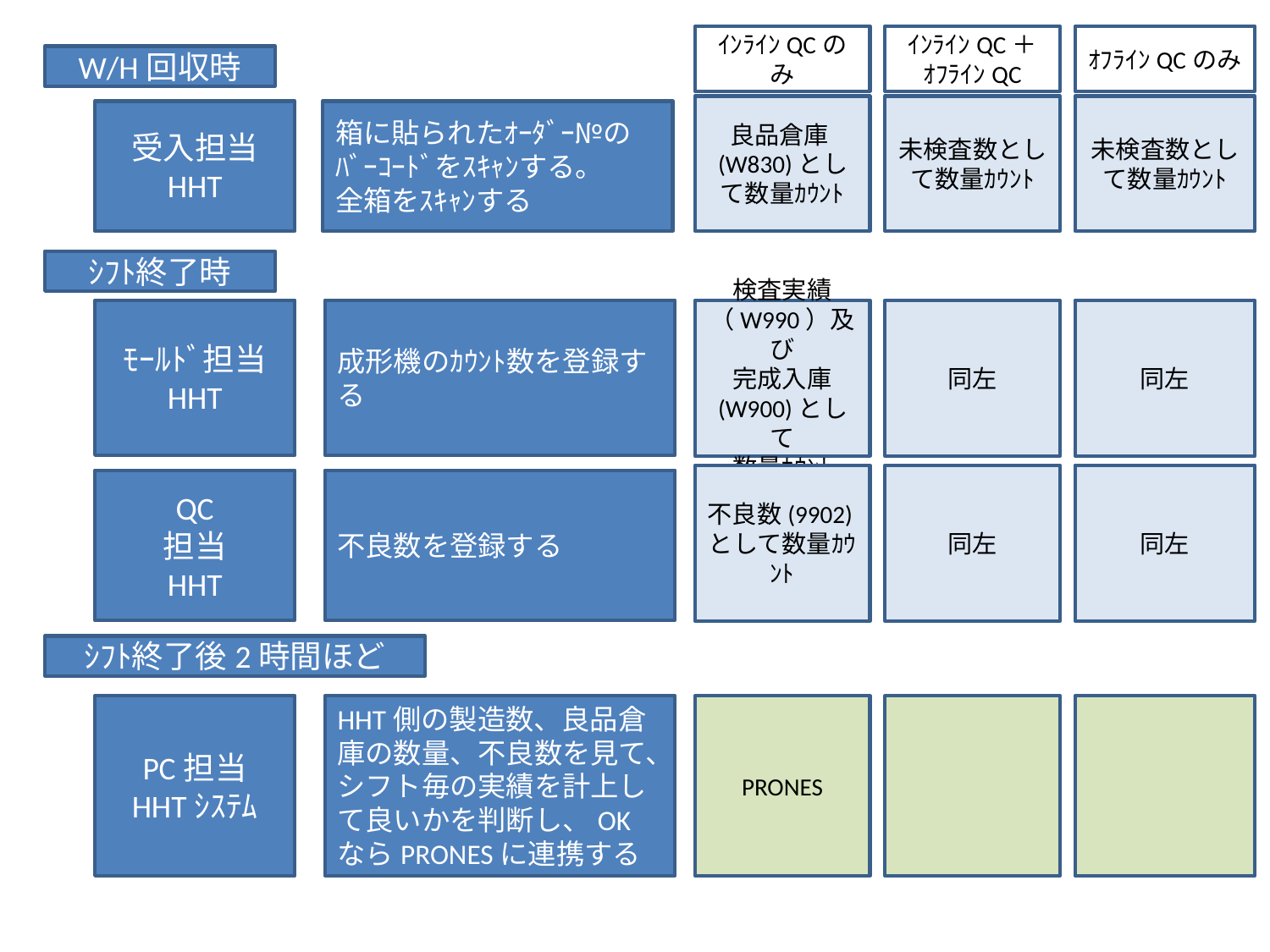

ｲﾝﾗｲﾝQCのみ
ｲﾝﾗｲﾝQC＋
ｵﾌﾗｲﾝQC
ｵﾌﾗｲﾝQCのみ
W/H回収時
良品倉庫(W830)として数量ｶｳﾝﾄ
未検査数として数量ｶｳﾝﾄ
未検査数として数量ｶｳﾝﾄ
受入担当
HHT
箱に貼られたｵｰﾀﾞｰ№のﾊﾞｰｺｰﾄﾞをｽｷｬﾝする。
全箱をｽｷｬﾝする
ｼﾌﾄ終了時
成形機のｶｳﾝﾄ数を登録する
検査実績（W990）及び
完成入庫
(W900)として
数量ｶｳﾝﾄ
同左
同左
ﾓｰﾙﾄﾞ担当
HHT
不良数(9902)として数量ｶｳﾝﾄ
同左
同左
QC
担当
HHT
不良数を登録する
ｼﾌﾄ終了後2時間ほど
PC担当
HHTｼｽﾃﾑ
HHT側の製造数、良品倉庫の数量、不良数を見て、シフト毎の実績を計上して良いかを判断し、OKならPRONESに連携する
PRONES